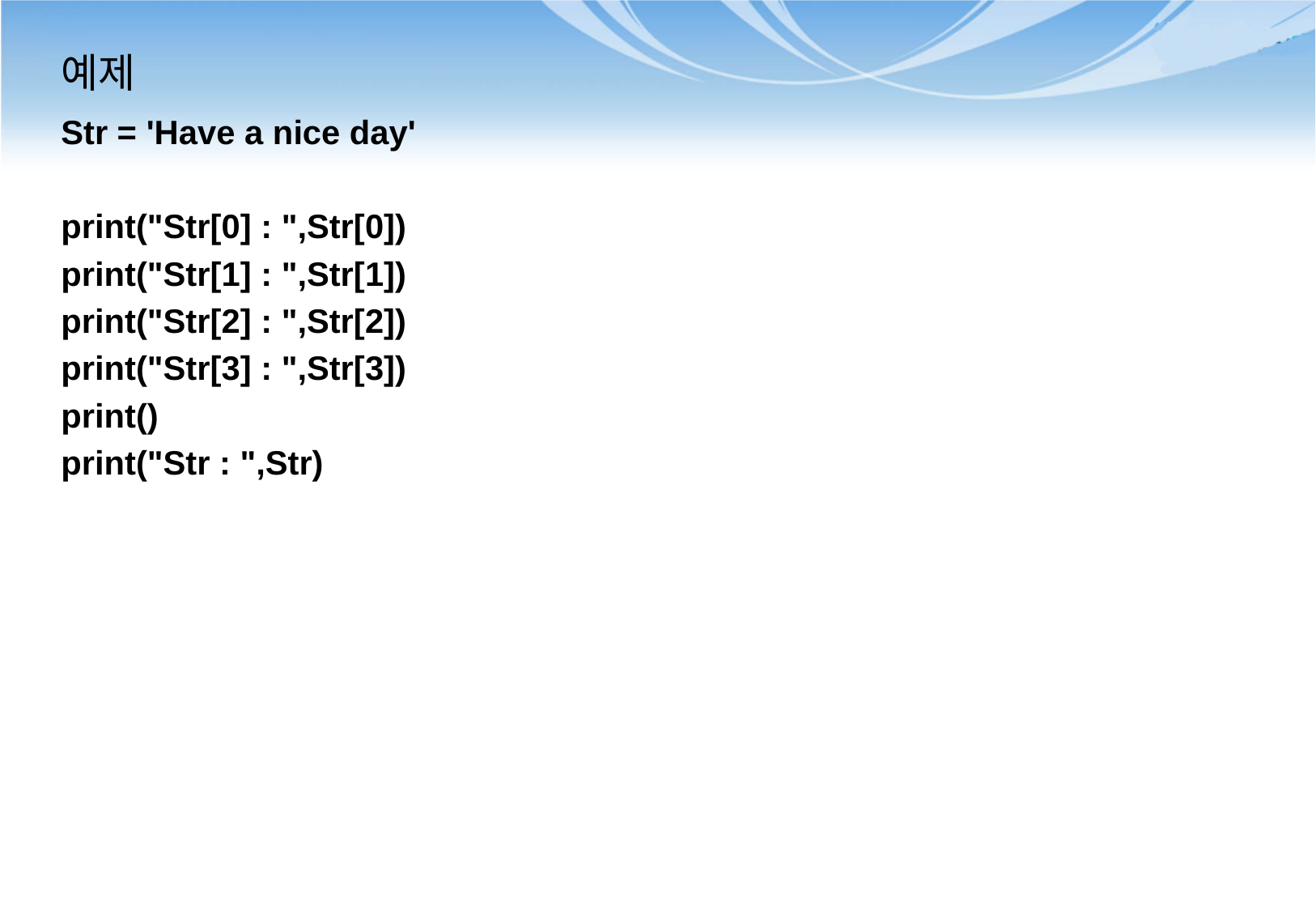

# 예제
Str = 'Have a nice day'

print("Str[0] : ",Str[0])
print("Str[1] : ",Str[1])
print("Str[2] : ",Str[2])
print("Str[3] : ",Str[3])
print()
print("Str : ",Str)